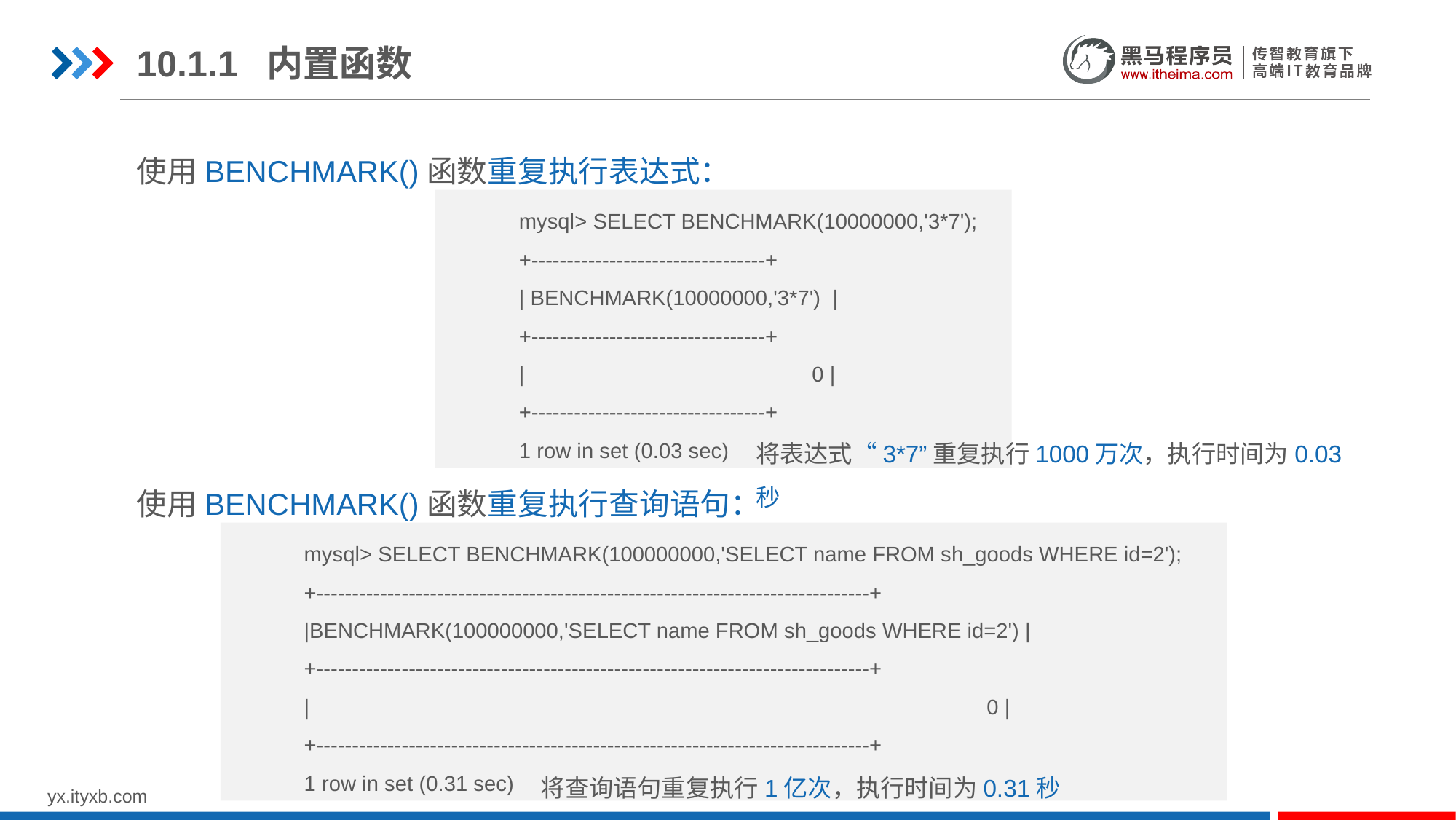

10.1.1  内置函数
使用BENCHMARK()函数重复执行表达式：
mysql> SELECT BENCHMARK(10000000,'3*7');
+---------------------------------+
| BENCHMARK(10000000,'3*7')  |
+---------------------------------+
|                                                0 |
+---------------------------------+
1 row in set (0.03 sec)
将表达式“3*7”重复执行1000万次，执行时间为0.03秒
使用BENCHMARK()函数重复执行查询语句：
mysql> SELECT BENCHMARK(100000000,'SELECT name FROM sh_goods WHERE id=2');
+------------------------------------------------------------------------------+
|BENCHMARK(100000000,'SELECT name FROM sh_goods WHERE id=2') |
+------------------------------------------------------------------------------+
|                                                                                                                 0 |
+------------------------------------------------------------------------------+
1 row in set (0.31 sec)
将查询语句重复执行1亿次，执行时间为0.31秒